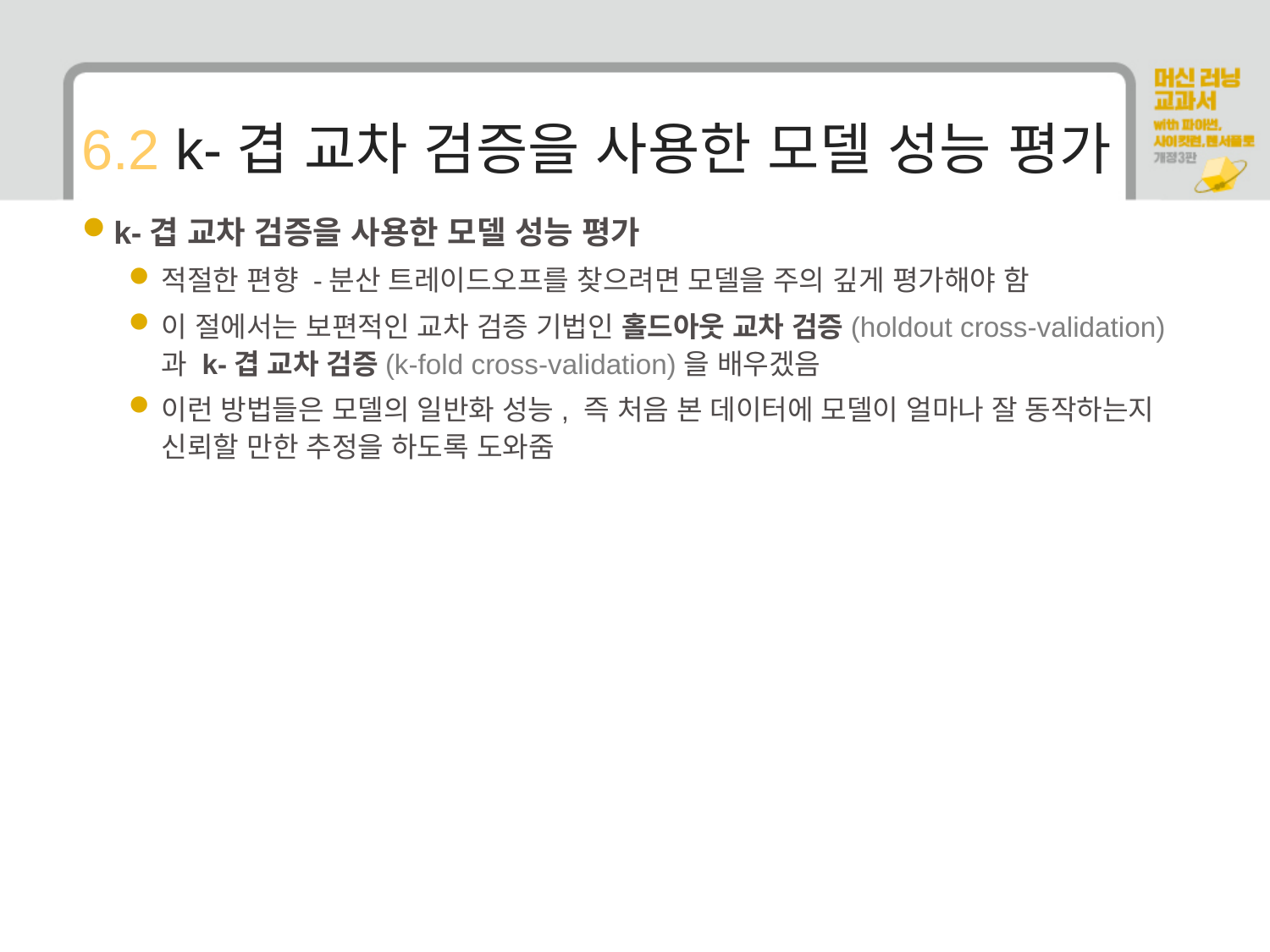

# 6.2 k-겹 교차 검증을 사용한 모델 성능 평가
k-겹 교차 검증을 사용한 모델 성능 평가
적절한 편향 -분산 트레이드오프를 찾으려면 모델을 주의 깊게 평가해야 함
이 절에서는 보편적인 교차 검증 기법인 홀드아웃 교차 검증(holdout cross-validation)과 k-겹 교차 검증(k-fold cross-validation)을 배우겠음
이런 방법들은 모델의 일반화 성능, 즉 처음 본 데이터에 모델이 얼마나 잘 동작하는지 신뢰할 만한 추정을 하도록 도와줌